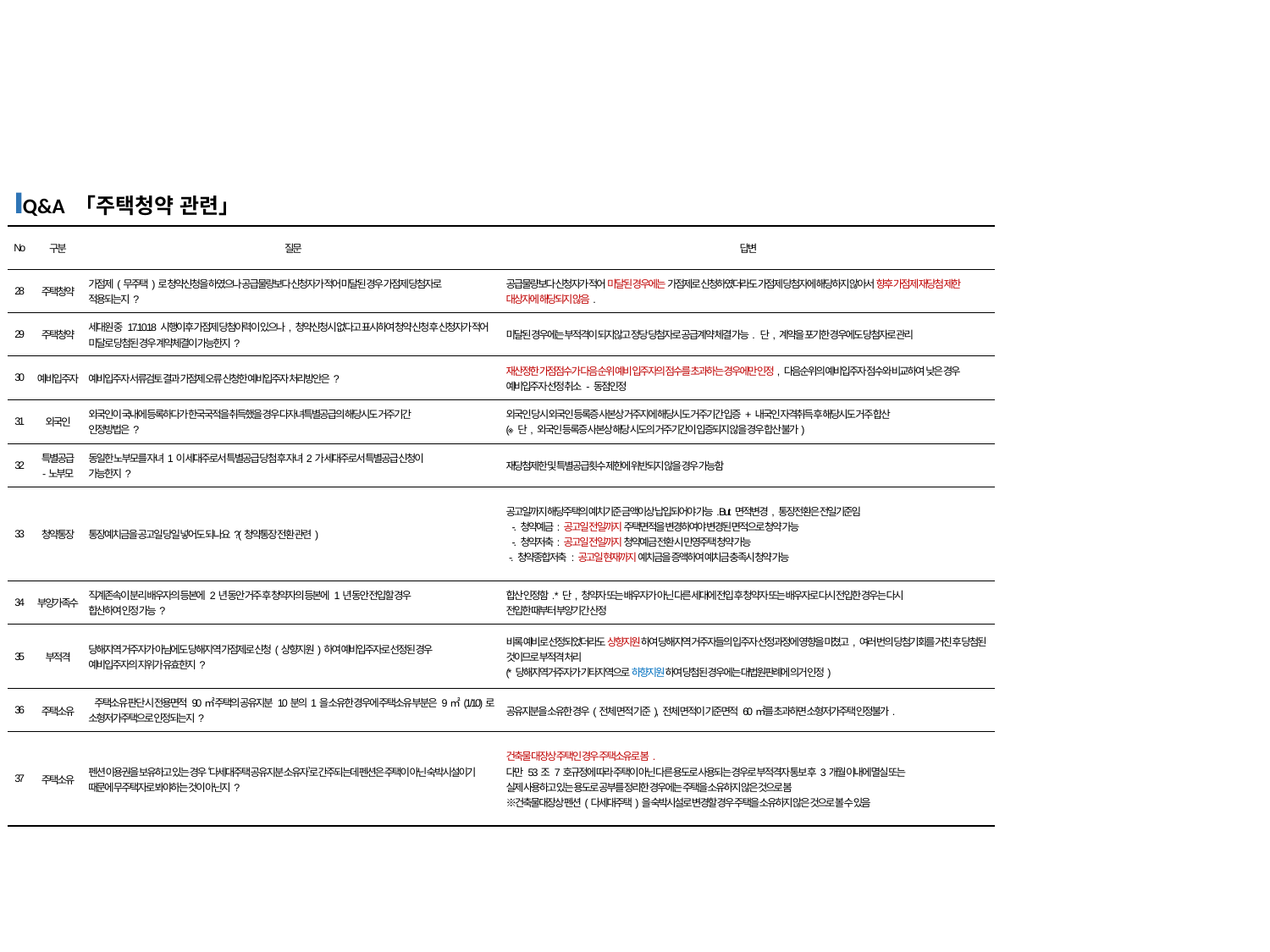

Q&A 「주택청약 관련」

| No | 구분 | 질문 | 답변 |
| --- | --- | --- | --- |
| 28 | 주택청약 | 가점제(무주택)로 청약신청을 하였으나 공급물량보다 신청자가 적어 미달된 경우 가점제 당첨자로 적용되는지? | 공급물량보다 신청자가 적어 미달된 경우에는 가점제로 신청하였더라도 가점제 당첨자에 해당하지 않아서 향후 가점제 재당첨 제한 대상자에 해당되지 않음. |
| 29 | 주택청약 | 세대원 중 17.10.18 시행이후 가점제 당첨이력이 있으나, 청약신청시 없다고 표시하여 청약 신청 후 신청자가 적어 미달로 당첨된 경우 계약체결이 가능한지? | 미달된 경우에는 부적격이 되지않고 정당 당첨자로 공급계약 체결 가능. 단, 계약을 포기한 경우에도 당첨자로 관리 |
| 30 | 예비입주자 | 예비입주자 서류검토 결과 가점제 오류 신청한 예비입주자 처리방안은? | 재산정한 가점점수가 다음 순위 예비 입주자의 점수를 초과하는 경우에만 인정, 다음순위의 예비입주자 점수와 비교하여 낮은 경우 예비입주자 선정 취소 - 동점인정 |
| 31 | 외국인 | 외국인이 국내에 등록하다가 한국국적을 취득했을 경우 다자녀특별공급의 해당시도 거주기간 인정방법은? | 외국인 당시 외국인 등록증 사본상 거주지에 해당시도 거주기간 입증 + 내국인 자격취득 후 해당시도 거주 합산 (※ 단, 외국인 등록증 사본상 해당 시도의 거주기간이 입증되지 않을 경우 합산 불가) |
| 32 | 특별공급 -노부모 | 동일한 노부모를 자녀1이 세대주로서 특별공급 당첨 후 자녀2가 세대주로서 특별공급 신청이 가능한지? | 재당첨제한 및 특별공급횟수 제한에 위반되지 않을 경우 가능함 |
| 33 | 청약통장 | 통장예치금을 공고일 당일 넣어도 되나요?(청약통장 전환 관련) | 공고일까지 해당주택의 예치기준 금액이상 납입되어야 가능. But 면적변경, 통장전환은 전일기준임 -. 청약예금: 공고일 전일까지 주택면적을 변경하여야 변경된 면적으로 청약 가능 -. 청약저축: 공고일 전일까지 청약예금 전환 시 민영주택 청약 가능 -. 청약종합저축 : 공고일 현재까지 예치금을 증액하여 예치금 충족시 청약 가능 |
| 34 | 부양가족수 | 직계존속이 분리 배우자의 등본에 2년 동안 거주 후 청약자의 등본에 1년 동안 전입할 경우 합산하여 인정 가능? | 합산 인정함. \* 단, 청약자 또는 배우자가 아닌 다른 세대에 전입 후 청약자 또는 배우자로 다시 전입한 경우는 다시 전입한 때부터 부양기간 산정 |
| 35 | 부적격 | 당해지역 거주자가 아님에도 당해지역 가점제로 신청(상향지원)하여 예비입주자로 선정된 경우 예비입주자의 지위가 유효한지? | 비록 예비로 선정되었더라도 상향지원하여 당해지역 거주자들의 입주자 선정과정에 영향을 미쳤고, 여러 번의 당첨기회를 거친 후 당첨된 것이므로 부적격 처리 (\* 당해지역거주자가 기타지역으로 하향지원하여 당첨된 경우에는 대법원판례에 의거 인정) |
| 36 | 주택소유 | 주택소유 판단 시 전용면적 90㎡ 주택의 공유지분 10분의1을 소유한 경우에 주택소유 부분은 9㎡(1/10)로 소형저가주택으로 인정되는지? | 공유지분을 소유한 경우(전체 면적 기준), 전체 면적이 기준면적 60㎡를 초과하면 소형저가주택 인정불가. |
| 37 | 주택소유 | 펜션 이용권을 보유하고 있는 경우 ‘다세대주택 공유지분 소유자’로 간주되는데 펜션은 주택이 아닌 숙박시설이기 때문에 무주택자로 봐야하는 것이 아닌지? | 건축물 대장상 주택인 경우 주택소유로 봄. 다만 53조 7호규정에 따라 주택이 아닌 다른 용도로 사용되는 경우로 부적격자 통보 후 3개월 이내에 멸실 또는 실제 사용하고 있는 용도로 공부를 정리한 경우에는 주택을 소유하지 않은 것으로 봄 ※건축물대장상 펜션(다세대주택)을 숙박시설로 변경할 경우 주택을 소유하지 않은 것으로 볼 수 있음 |